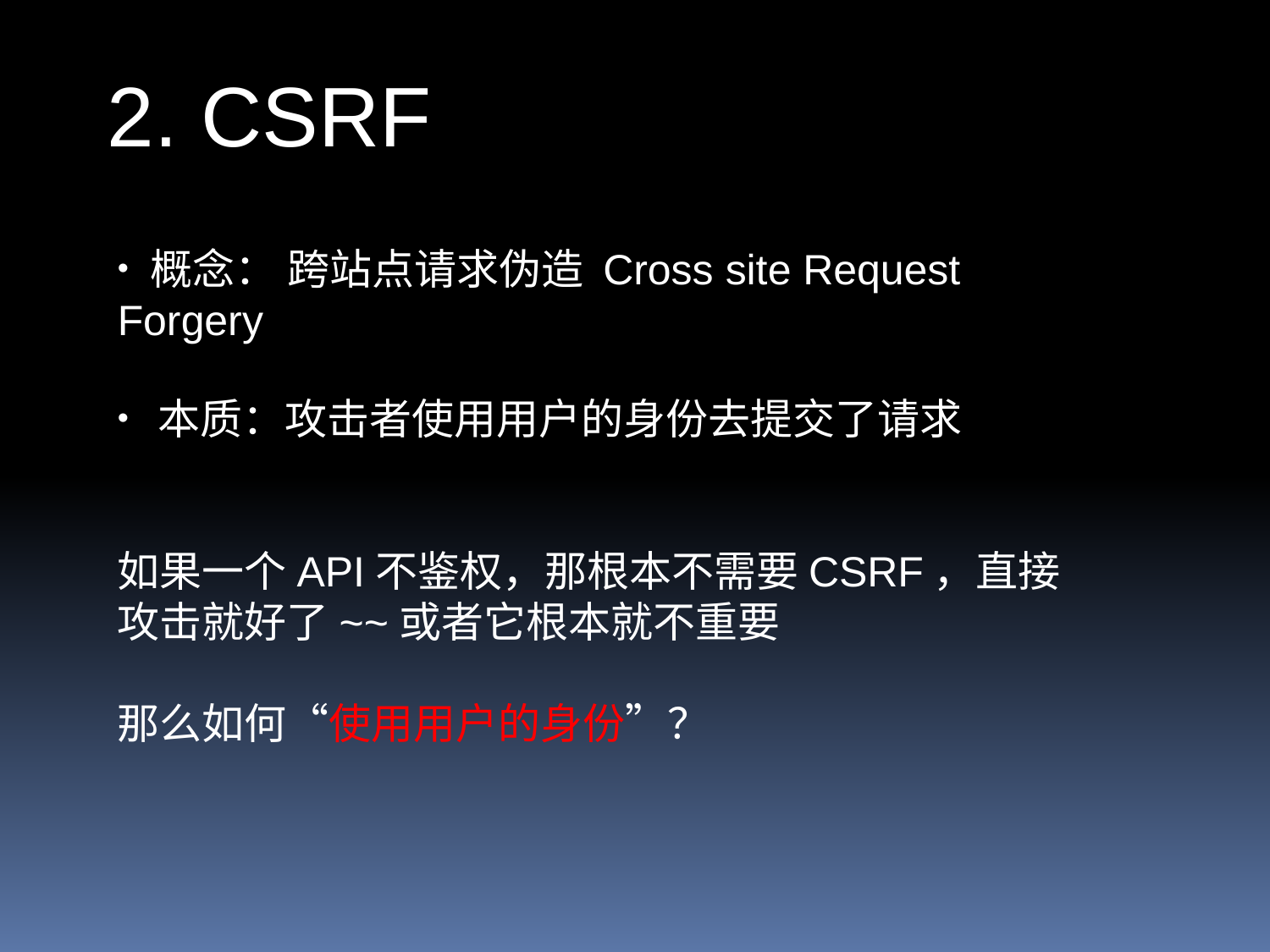

2. CSRF
  概念： 跨站点请求伪造 Cross site Request Forgery
   本质：攻击者使用用户的身份去提交了请求

如果一个API不鉴权，那根本不需要CSRF，直接攻击就好了~~或者它根本就不重要

那么如何“使用用户的身份”？